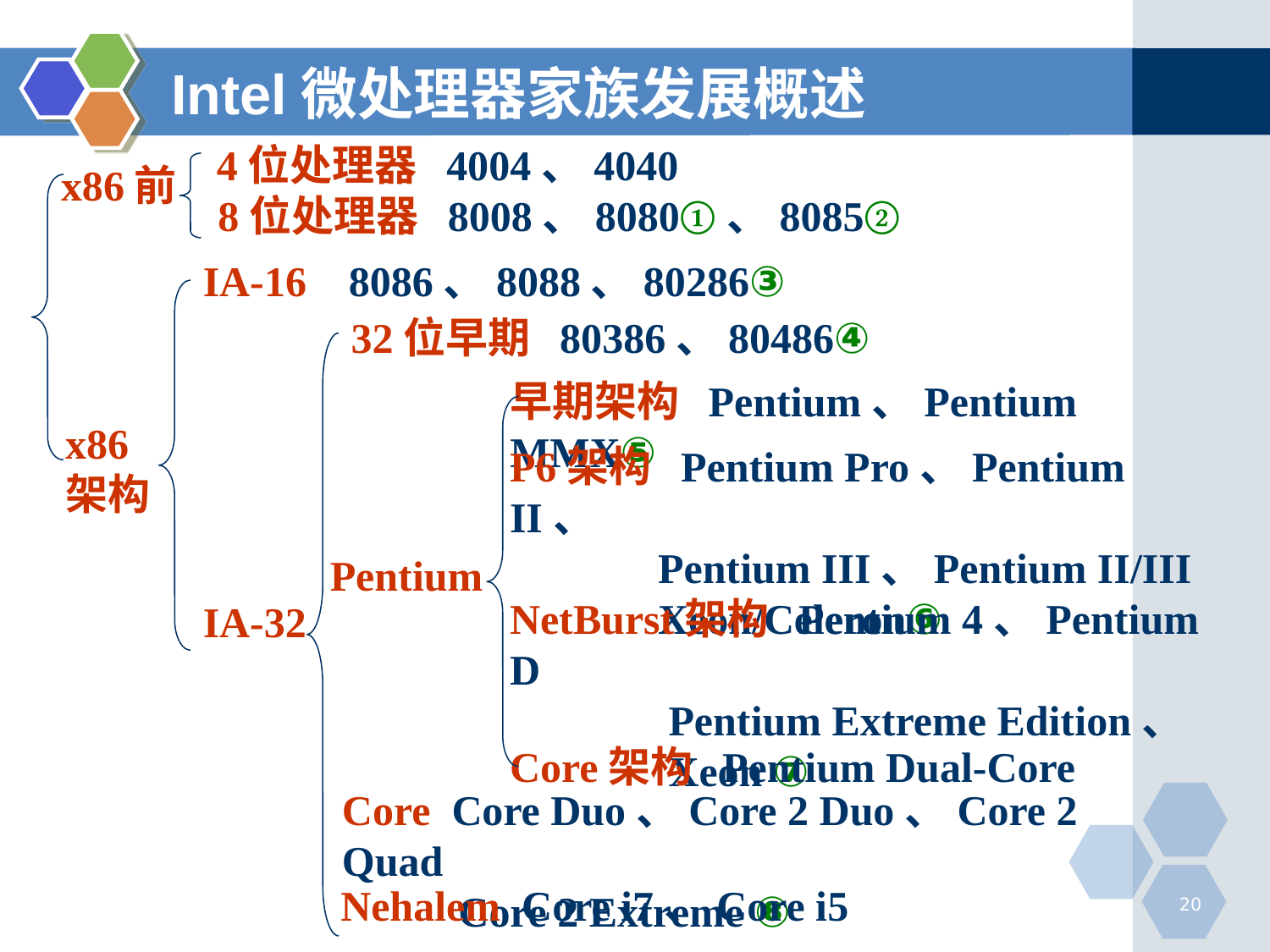

# Intel微处理器家族发展概述
4位处理器  4004、4040
x86前

8位处理器  8008、8080①、8085②
IA-16    8086、8088、80286③

32位早期  80386、80486④

早期架构  Pentium、Pentium MMX⑤

x86架构
P6架构  Pentium Pro、Pentium II、
              Pentium III、Pentium II/III
              Xeon/Celeron⑥
Pentium
NetBurst架构  Pentium 4、Pentium D
               Pentium Extreme Edition、
               Xeon ⑦
IA-32
Core架构  Pentium Dual-Core
Core  Core Duo、Core 2 Duo、Core 2 Quad
           Core 2 Extreme ⑧
Nehalem  Core i7、Core i5
20